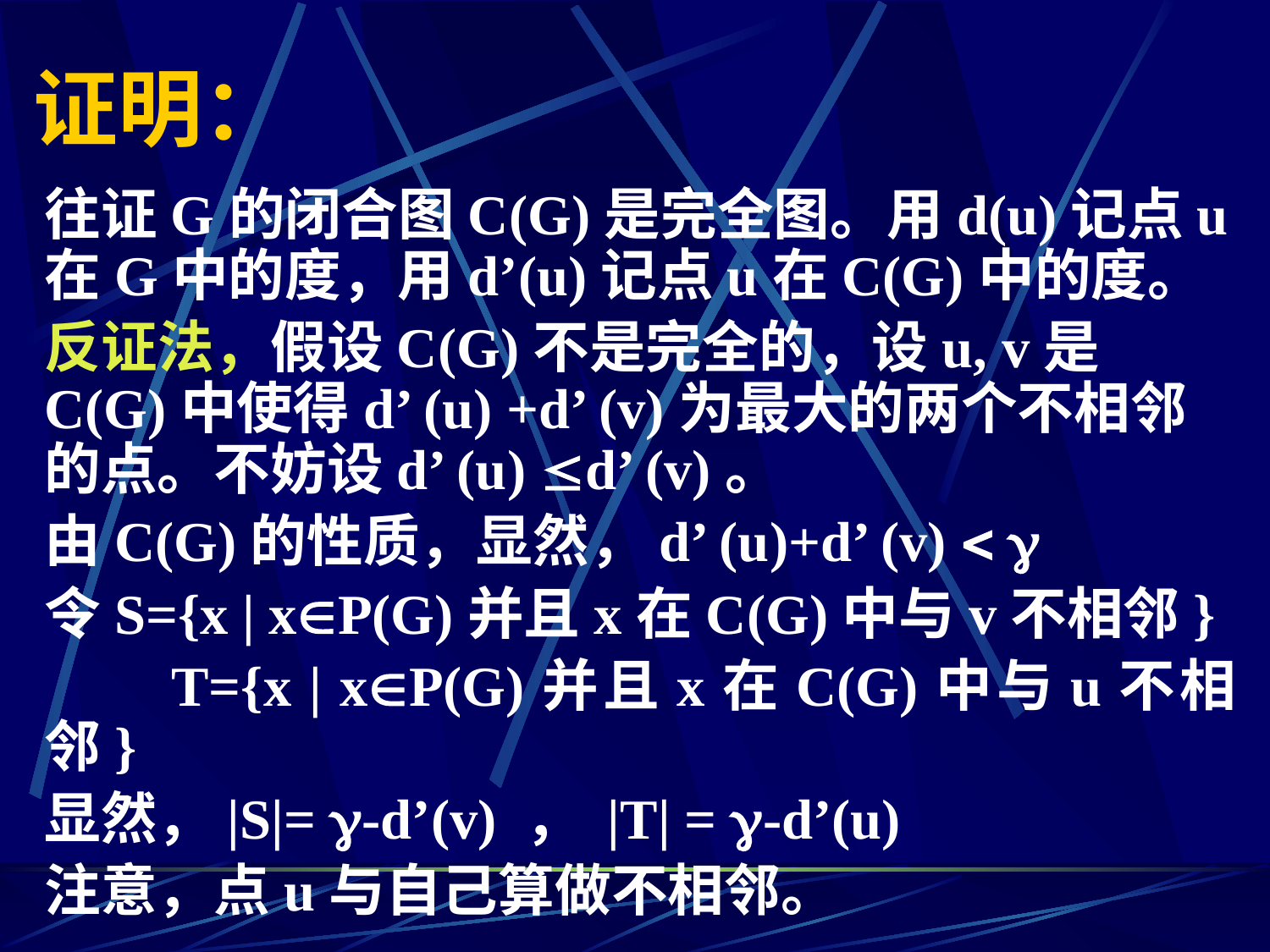

# 证明：
往证G的闭合图C(G)是完全图。用d(u)记点u在G中的度，用d’(u)记点u在C(G)中的度。
反证法，假设C(G)不是完全的，设u, v是C(G)中使得d’ (u) +d’ (v)为最大的两个不相邻的点。不妨设d’ (u) ≤d’ (v)。
由C(G)的性质，显然，d’ (u)+d’ (v) < γ
令S={x | x∈P(G)并且x在C(G)中与v不相邻}
	T={x | x∈P(G)并且x在C(G)中与u不相邻}
显然，|S|= γ-d’(v) ， |T| = γ-d’(u)
注意，点u与自己算做不相邻。